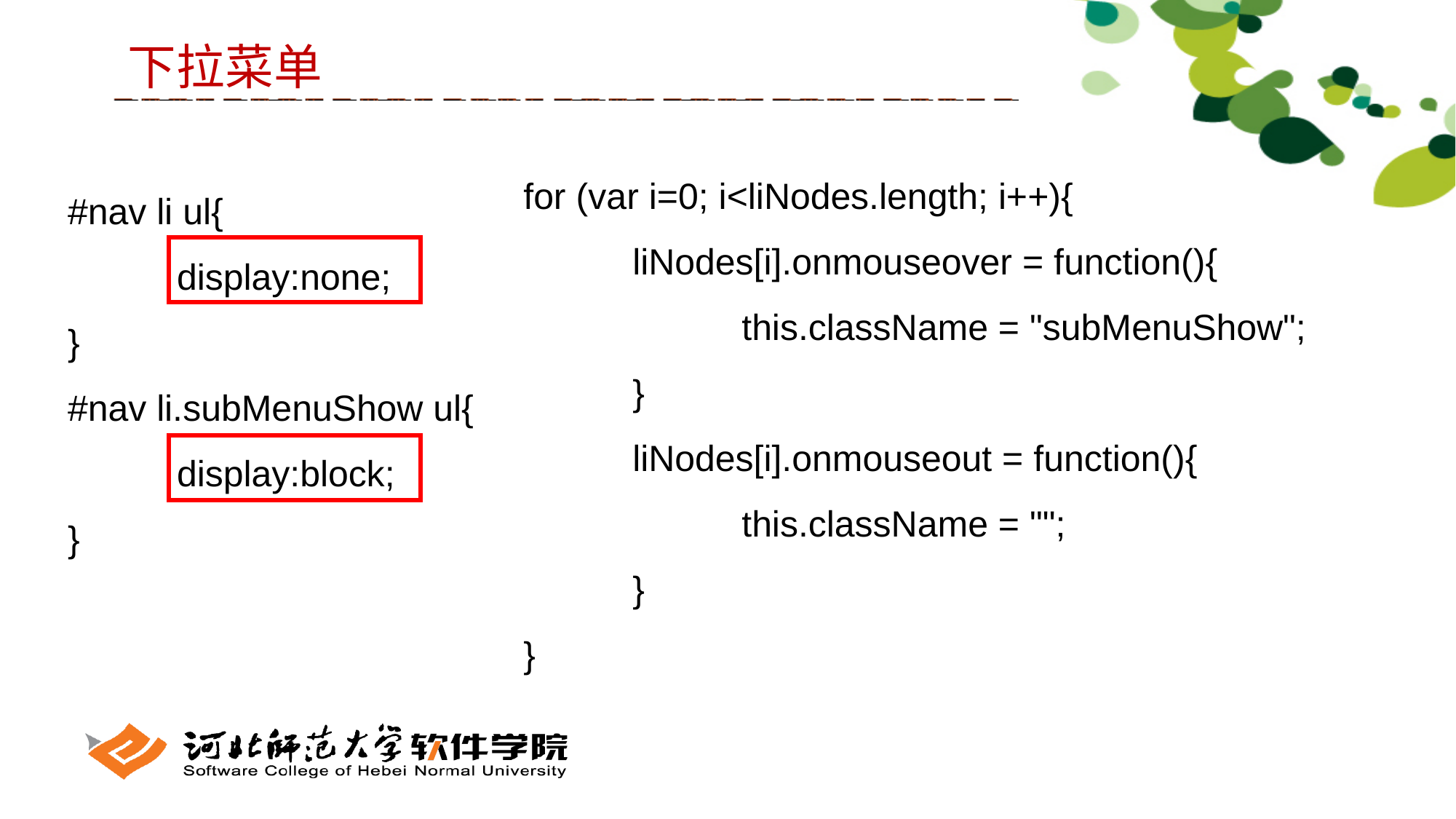

下拉菜单
for (var i=0; i<liNodes.length; i++){
	liNodes[i].onmouseover = function(){
		this.className = "subMenuShow";
	}
	liNodes[i].onmouseout = function(){
		this.className = "";
	}
}
#nav li ul{
	display:none;
}
#nav li.subMenuShow ul{
	display:block;
}